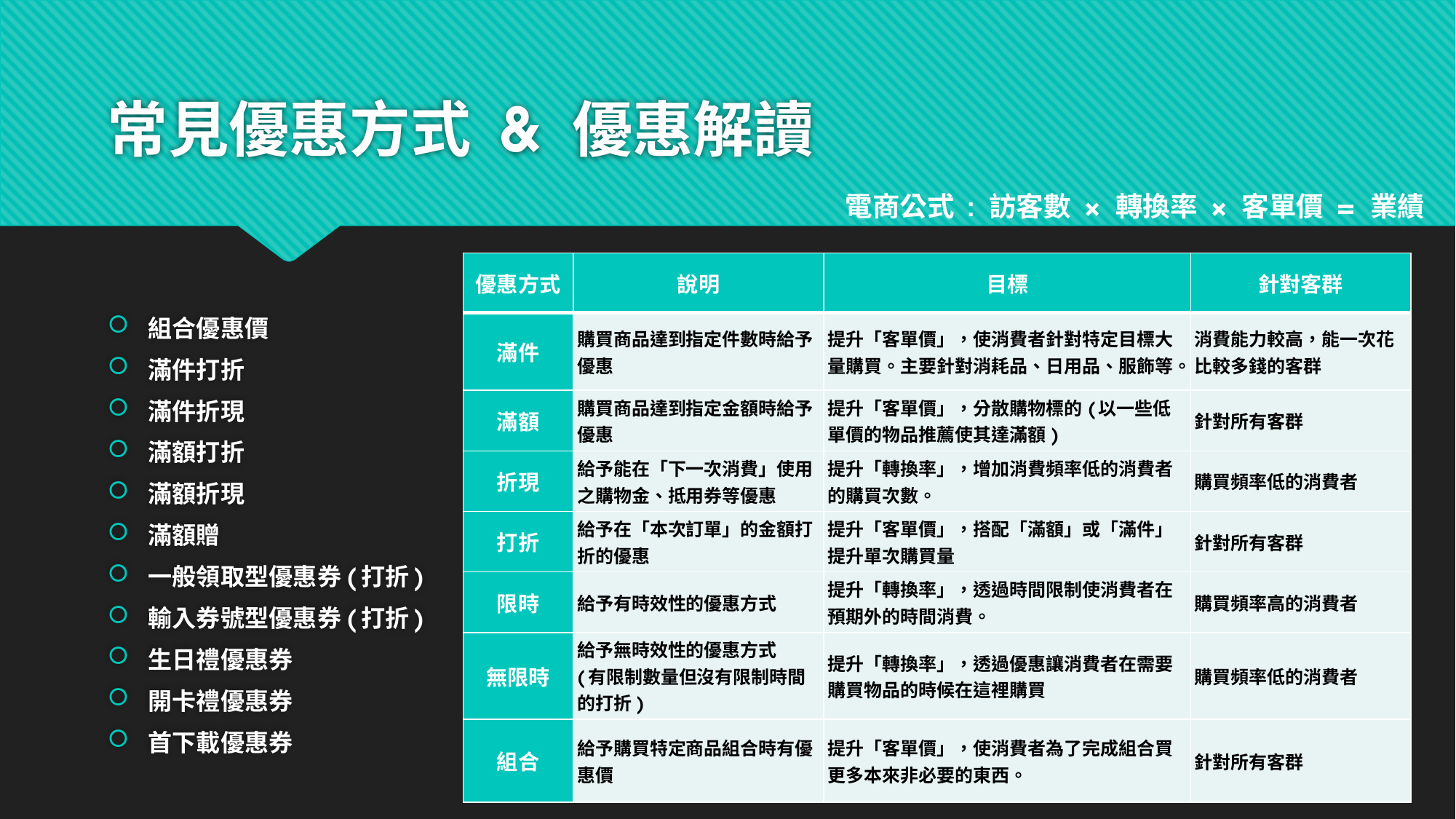

# 常見優惠方式 & 優惠解讀
電商公式 : 訪客數 × 轉換率 × 客單價 = 業績
| 優惠方式 | 說明 | 目標 | 針對客群 |
| --- | --- | --- | --- |
| 滿件 | 購買商品達到指定件數時給予優惠 | 提升「客單價」，使消費者針對特定目標大量購買。主要針對消耗品、日用品、服飾等。 | 消費能力較高，能一次花比較多錢的客群 |
| 滿額 | 購買商品達到指定金額時給予優惠 | 提升「客單價」，分散購物標的(以一些低單價的物品推薦使其達滿額) | 針對所有客群 |
| 折現 | 給予能在「下一次消費」使用之購物金、抵用券等優惠 | 提升「轉換率」，增加消費頻率低的消費者的購買次數。 | 購買頻率低的消費者 |
| 打折 | 給予在「本次訂單」的金額打折的優惠 | 提升「客單價」，搭配「滿額」或「滿件」提升單次購買量 | 針對所有客群 |
| 限時 | 給予有時效性的優惠方式 | 提升「轉換率」，透過時間限制使消費者在預期外的時間消費。 | 購買頻率高的消費者 |
| 無限時 | 給予無時效性的優惠方式 (有限制數量但沒有限制時間的打折) | 提升「轉換率」，透過優惠讓消費者在需要購買物品的時候在這裡購買 | 購買頻率低的消費者 |
| 組合 | 給予購買特定商品組合時有優惠價 | 提升「客單價」，使消費者為了完成組合買更多本來非必要的東西。 | 針對所有客群 |

組合優惠價
滿件打折
滿件折現
滿額打折
滿額折現
滿額贈
一般領取型優惠券(打折)
輸入券號型優惠券(打折)
生日禮優惠券
開卡禮優惠券
首下載優惠券